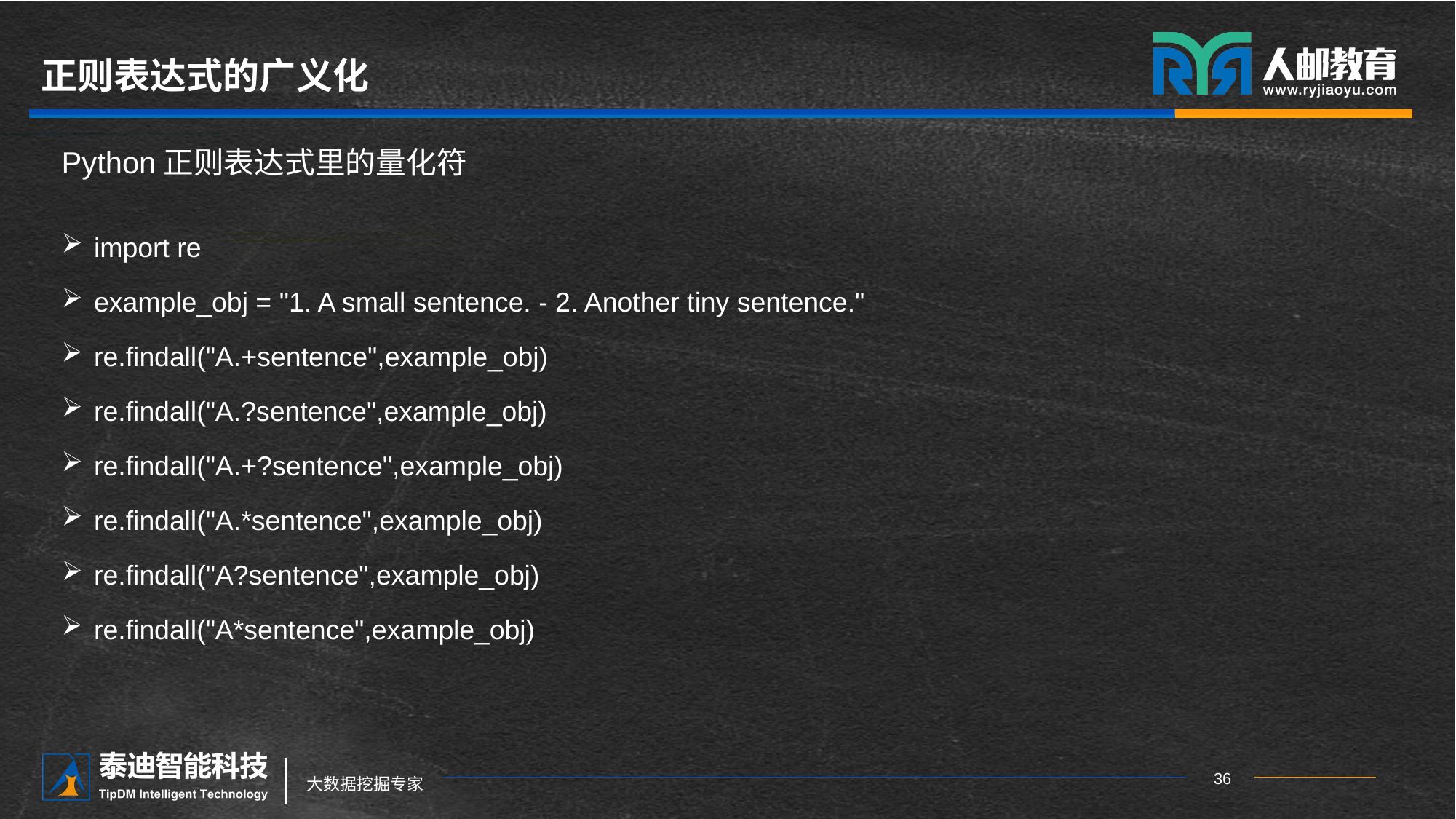

# 正则表达式的广义化

Python正则表达式里的量化符

import re
example_obj = "1. A small sentence. - 2. Another tiny sentence."
re.findall("A.+sentence",example_obj)
re.findall("A.?sentence",example_obj)
re.findall("A.+?sentence",example_obj)
re.findall("A.*sentence",example_obj)
re.findall("A?sentence",example_obj)
re.findall("A*sentence",example_obj)